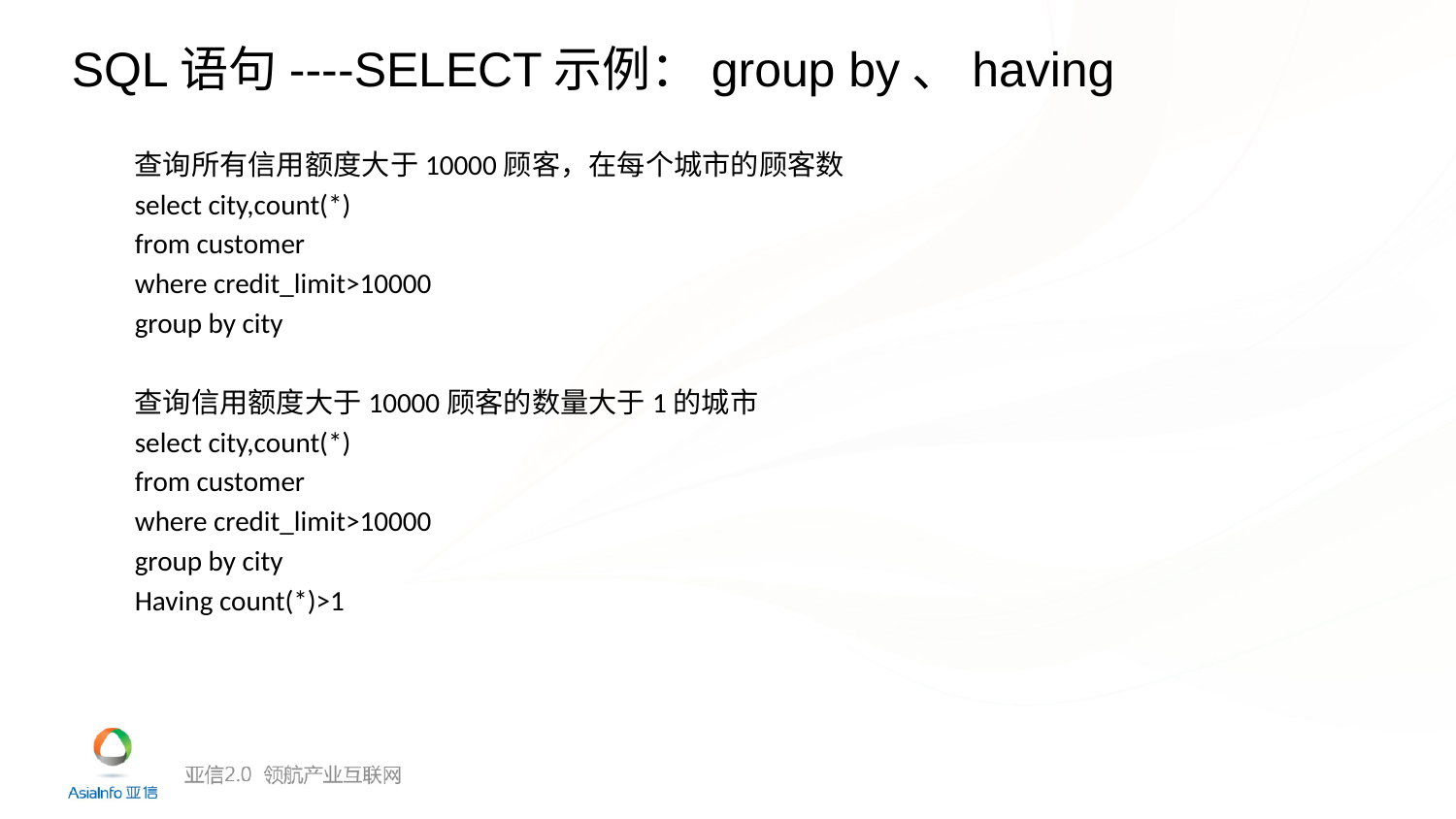

SQL语句----SELECT示例：group by、having

查询所有信用额度大于10000顾客，在每个城市的顾客数
select city,count(*)
from customer
where credit_limit>10000
group by city

查询信用额度大于10000顾客的数量大于1的城市
select city,count(*)
from customer
where credit_limit>10000
group by city
Having count(*)>1